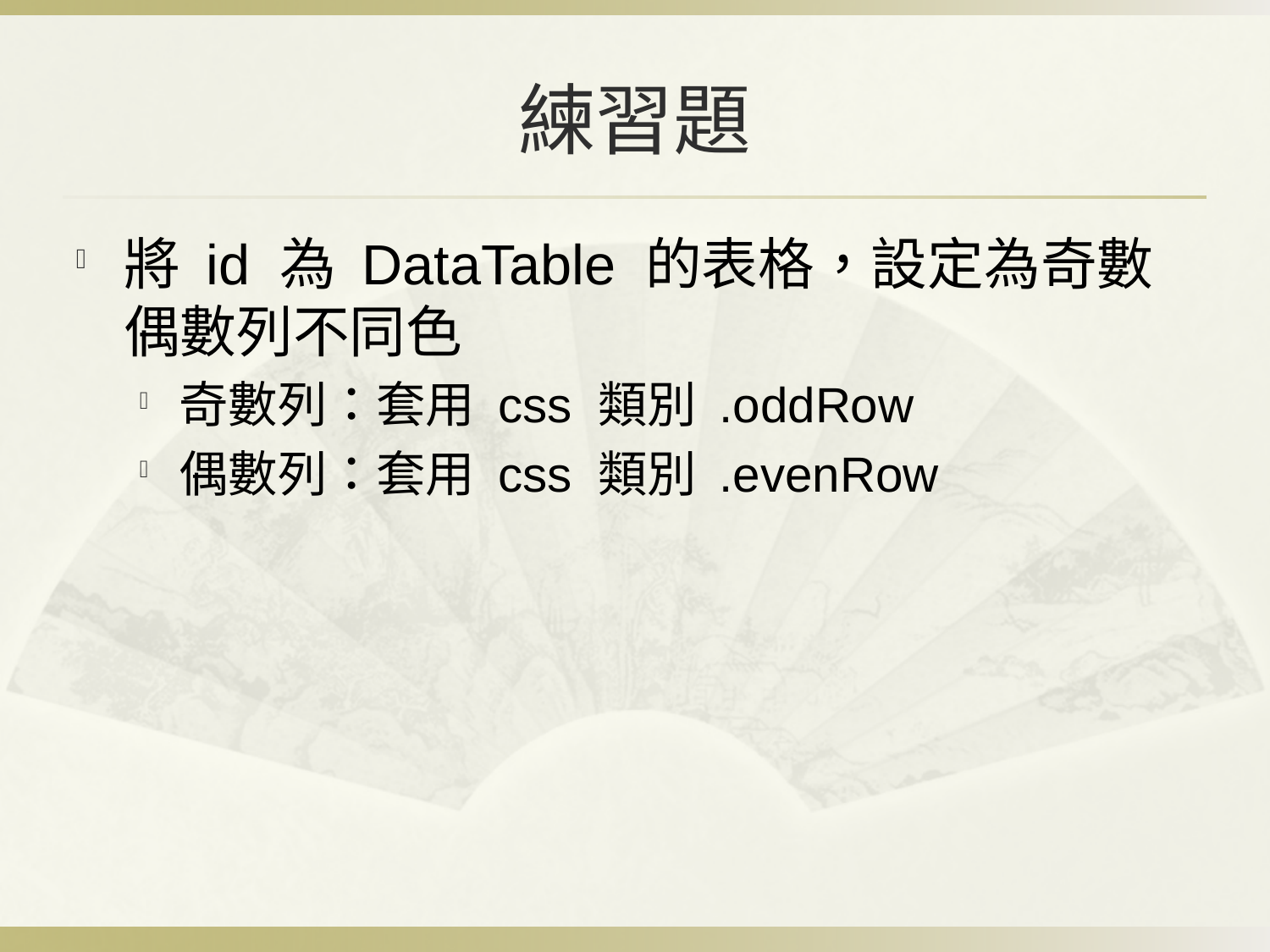

# 練習題
將 id 為 DataTable 的表格，設定為奇數偶數列不同色
奇數列：套用 css 類別 .oddRow
偶數列：套用 css 類別 .evenRow